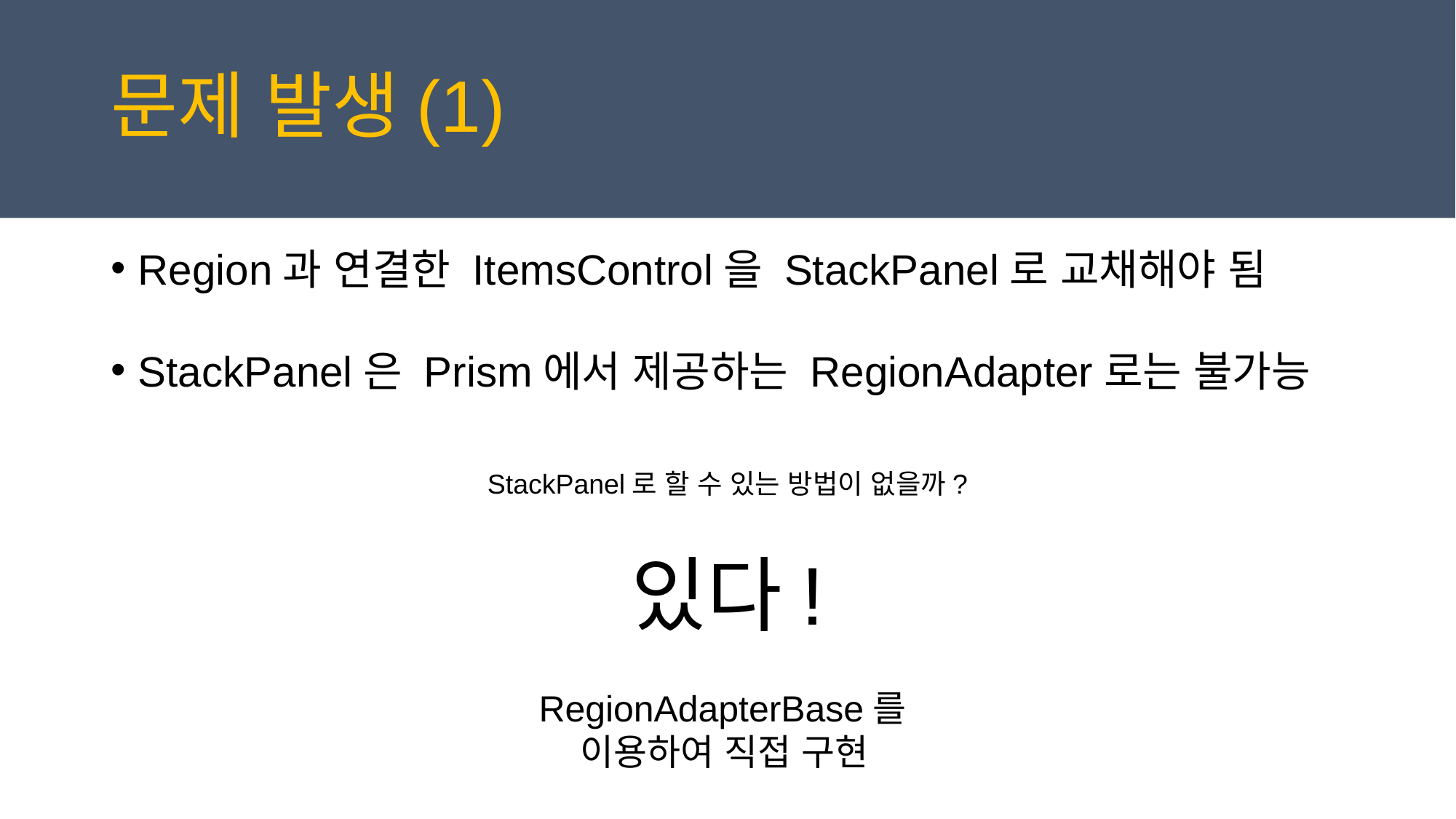

문제 발생(1)
Region과 연결한 ItemsControl을 StackPanel로 교채해야 됨

StackPanel은 Prism에서 제공하는 RegionAdapter로는 불가능

StackPanel로 할 수 있는 방법이 없을까?

있다!

RegionAdapterBase를
이용하여 직접 구현